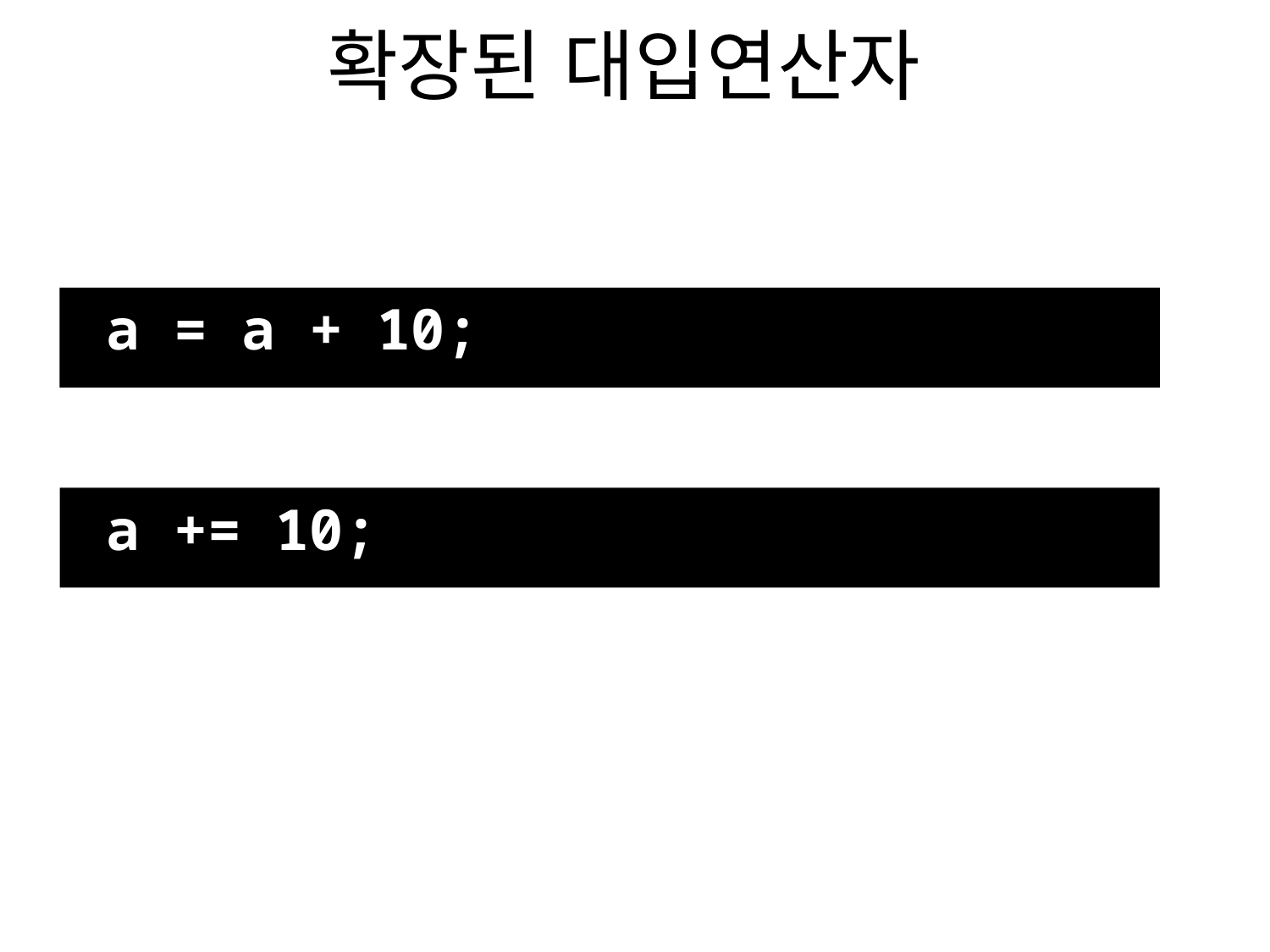

# 확장된 대입연산자
 a = a + 10;
  혹은
 a += 10;